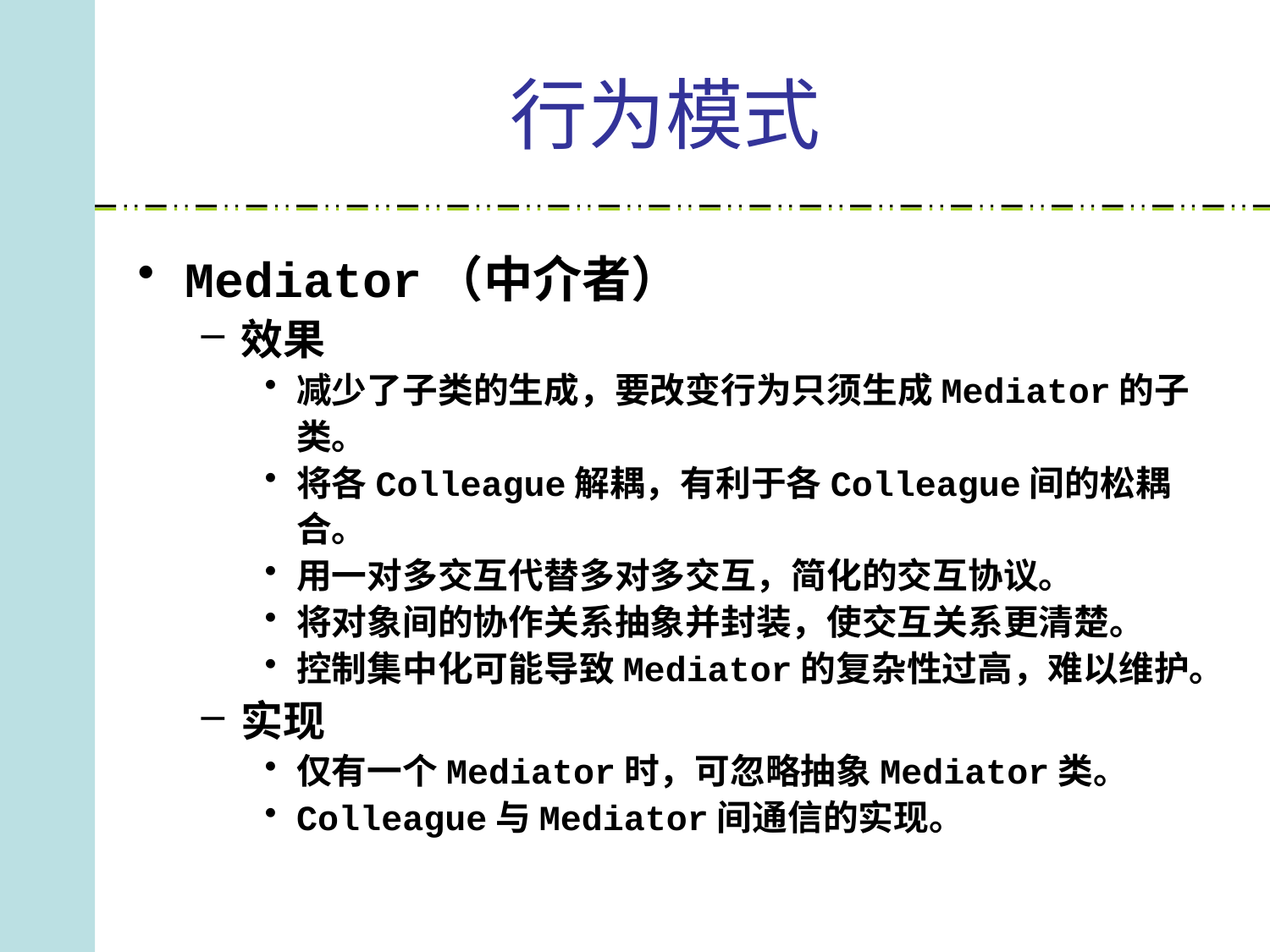

# 行为模式
Mediator（中介者）
效果
减少了子类的生成，要改变行为只须生成Mediator的子类。
将各Colleague解耦，有利于各Colleague间的松耦合。
用一对多交互代替多对多交互，简化的交互协议。
将对象间的协作关系抽象并封装，使交互关系更清楚。
控制集中化可能导致Mediator的复杂性过高，难以维护。
实现
仅有一个Mediator时，可忽略抽象Mediator类。
Colleague与Mediator间通信的实现。